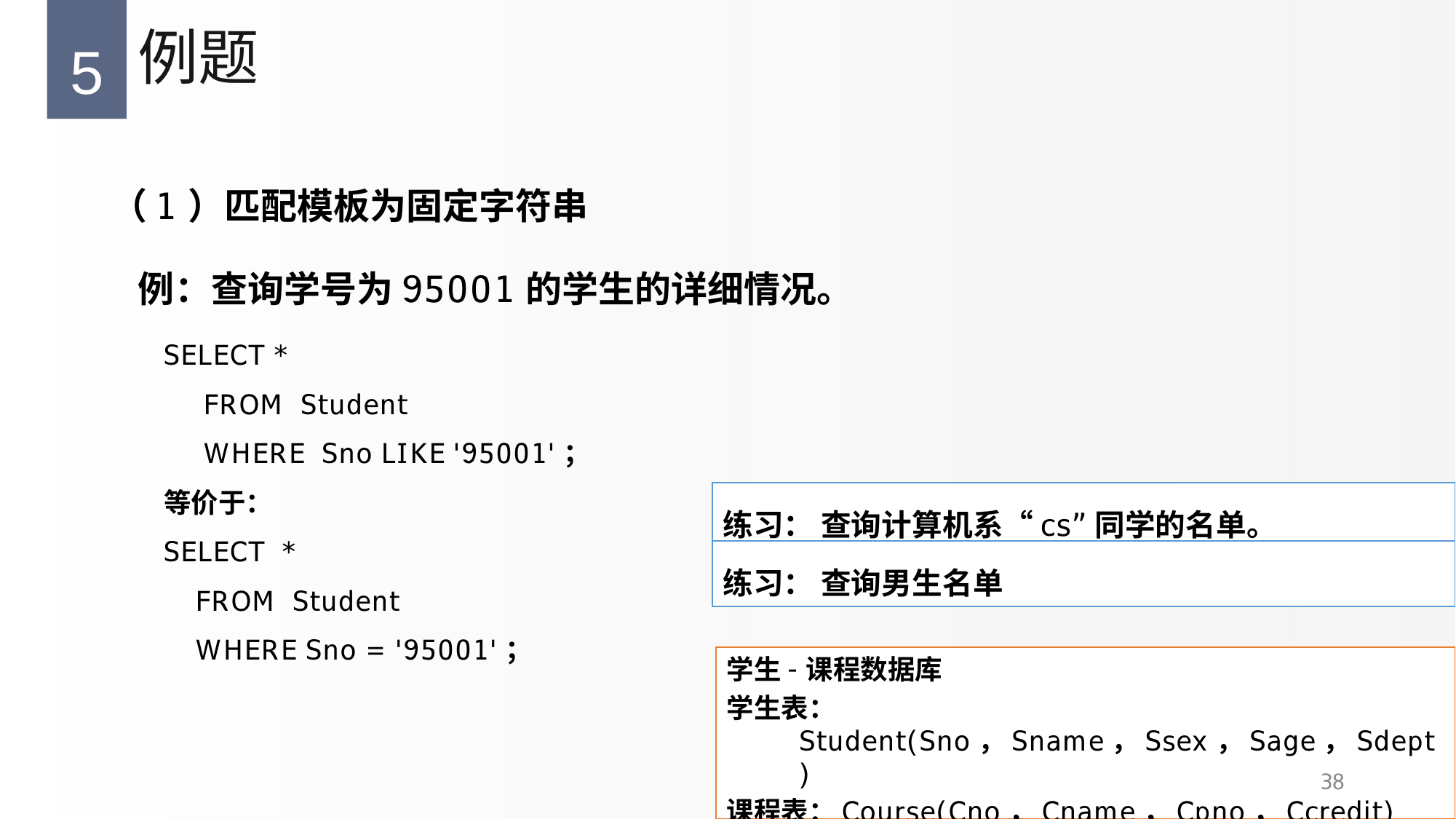

# 例题
（1）匹配模板为固定字符串
例：查询学号为95001的学生的详细情况。
SELECT *
     FROM  Student
     WHERE  Sno LIKE '95001'；
等价于：
SELECT  *
    FROM  Student
    WHERE Sno = '95001'；
练习： 查询计算机系“cs”同学的名单。
练习： 查询男生名单
38